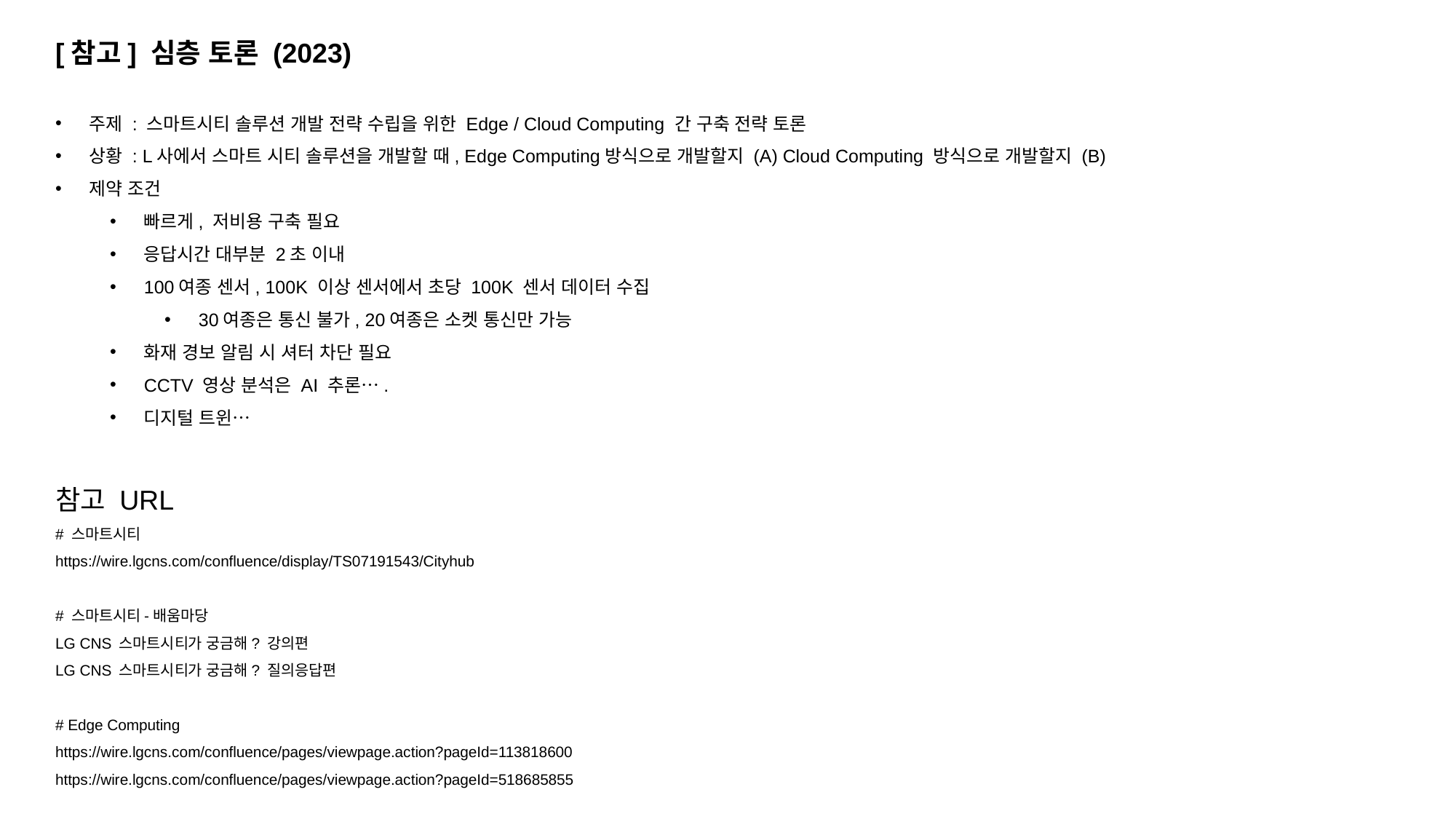

[참고] 심층 토론 (2023)

주제 : 스마트시티 솔루션 개발 전략 수립을 위한 Edge / Cloud Computing 간 구축 전략 토론
상황 : L사에서 스마트 시티 솔루션을 개발할 때, Edge Computing방식으로 개발할지 (A) Cloud Computing 방식으로 개발할지 (B)
제약 조건
빠르게, 저비용 구축 필요
응답시간 대부분 2초 이내
100여종 센서, 100K 이상 센서에서 초당 100K 센서 데이터 수집
30여종은 통신 불가, 20여종은 소켓 통신만 가능
화재 경보 알림 시 셔터 차단 필요
CCTV 영상 분석은 AI 추론….
디지털 트윈…

참고 URL
# 스마트시티
https://wire.lgcns.com/confluence/display/TS07191543/Cityhub

# 스마트시티-배움마당
LG CNS 스마트시티가 궁금해? 강의편
LG CNS 스마트시티가 궁금해? 질의응답편

# Edge Computing
https://wire.lgcns.com/confluence/pages/viewpage.action?pageId=113818600
https://wire.lgcns.com/confluence/pages/viewpage.action?pageId=518685855